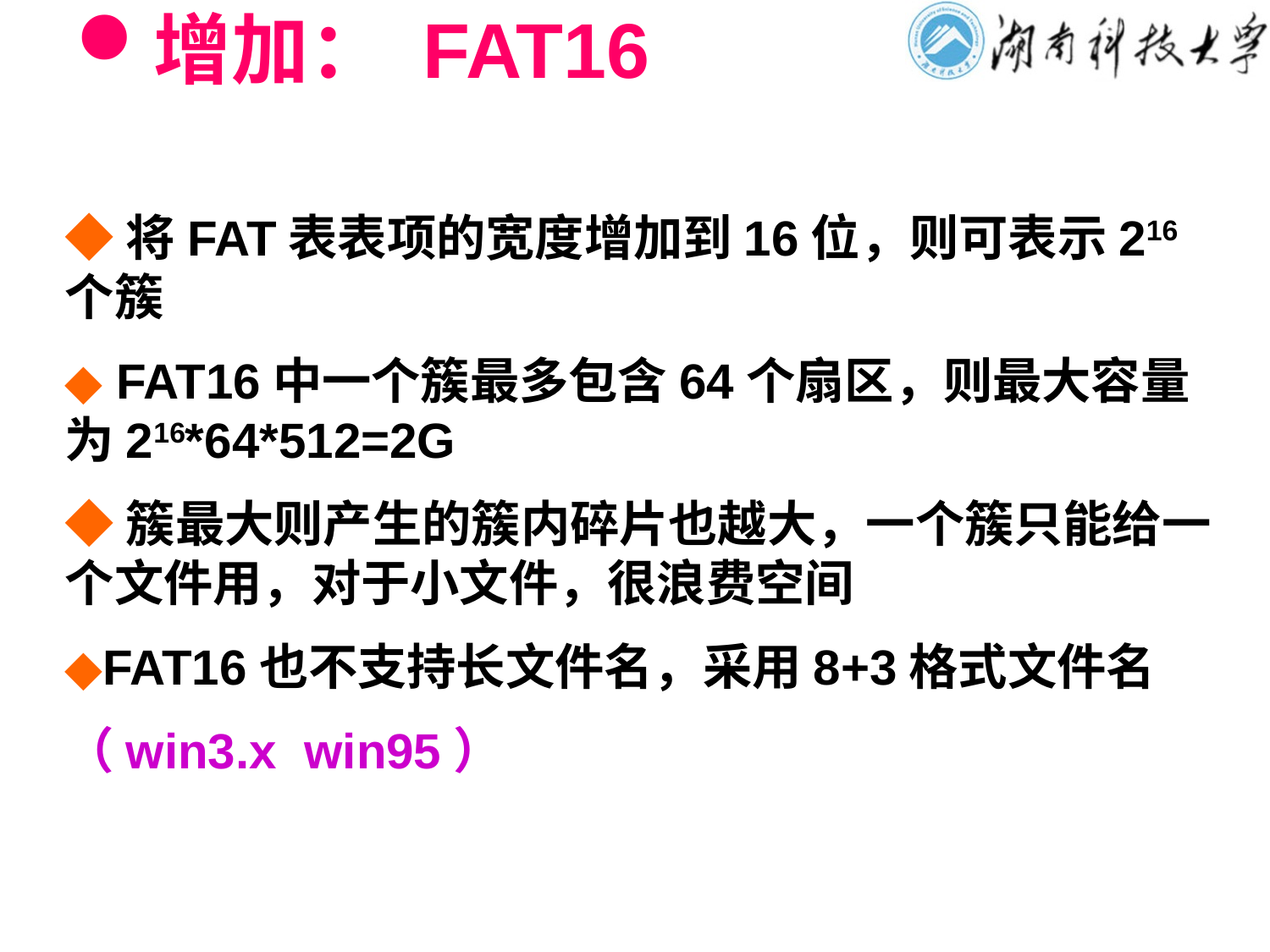

# 增加： FAT16
◆将FAT表表项的宽度增加到16位，则可表示216个簇
◆ FAT16中一个簇最多包含64个扇区，则最大容量为216*64*512=2G
◆簇最大则产生的簇内碎片也越大，一个簇只能给一个文件用，对于小文件，很浪费空间
◆FAT16也不支持长文件名，采用8+3格式文件名
（win3.x  win95）